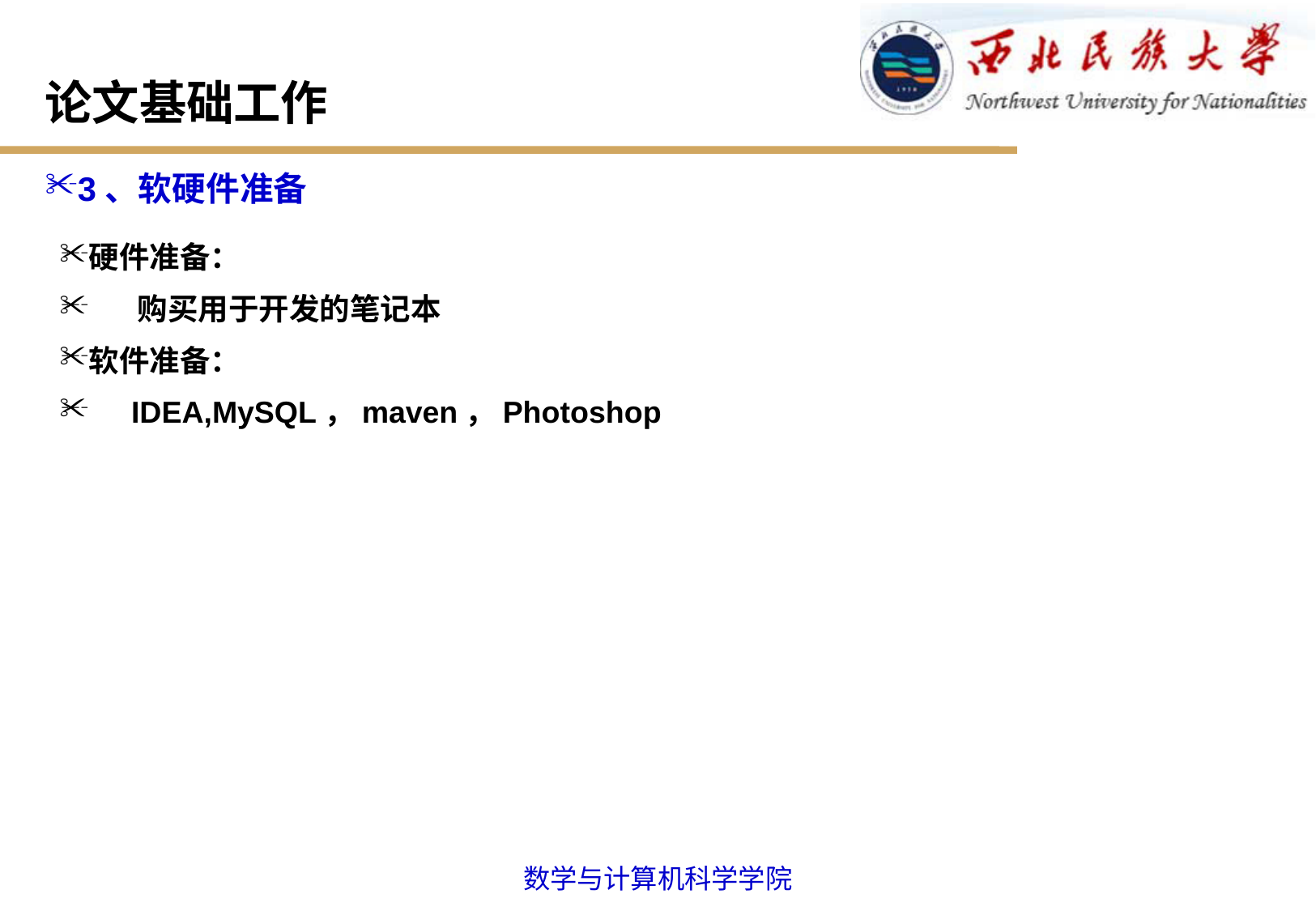

# 论文基础工作
3、软硬件准备
硬件准备：
      购买用于开发的笔记本
软件准备：
     IDEA,MySQL，maven，Photoshop